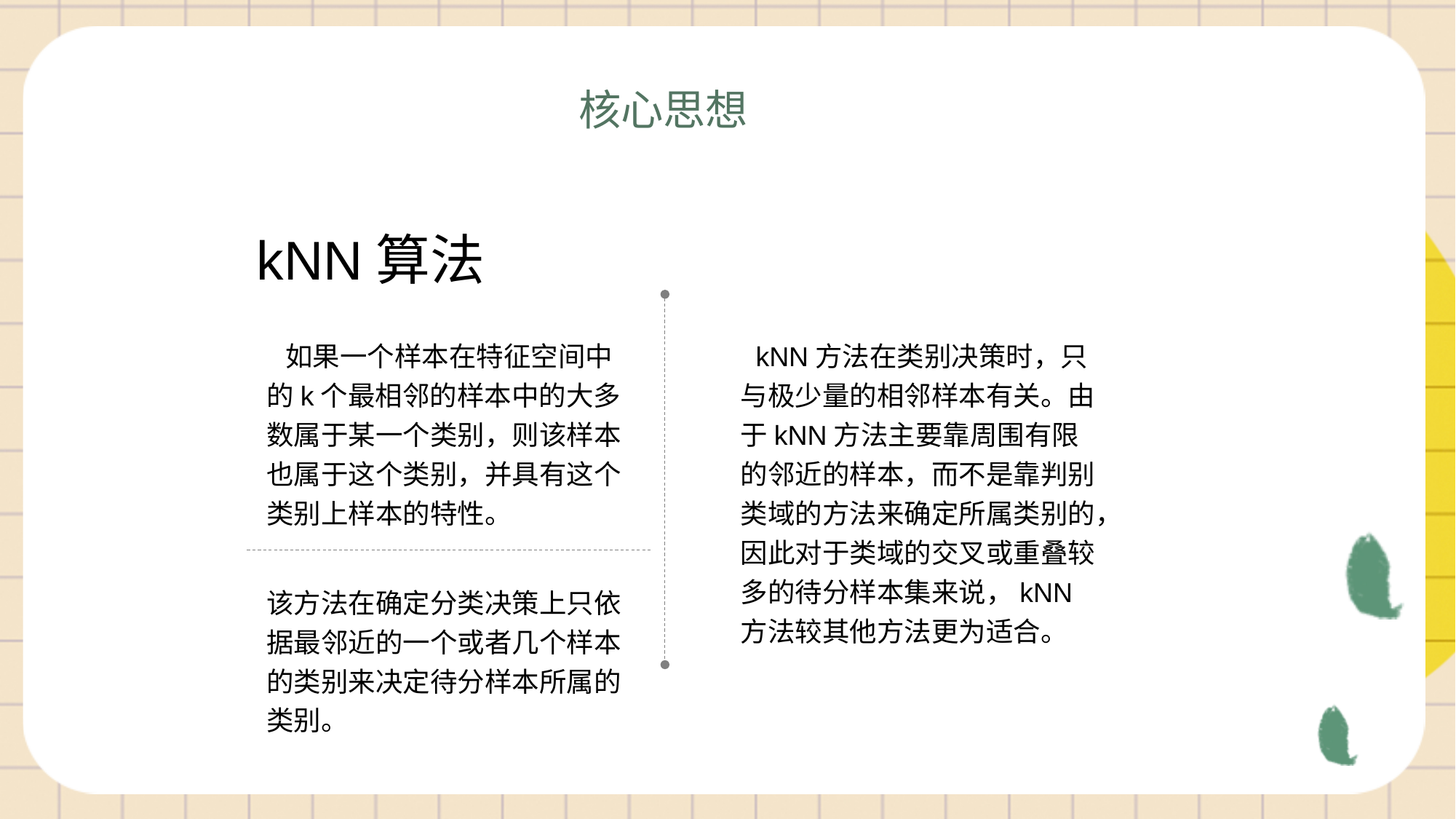

核心思想
kNN算法
  如果一个样本在特征空间中的k个最相邻的样本中的大多数属于某一个类别，则该样本也属于这个类别，并具有这个类别上样本的特性。
  kNN方法在类别决策时，只与极少量的相邻样本有关。由于kNN方法主要靠周围有限的邻近的样本，而不是靠判别类域的方法来确定所属类别的，因此对于类域的交叉或重叠较多的待分样本集来说，kNN方法较其他方法更为适合。
该方法在确定分类决策上只依据最邻近的一个或者几个样本的类别来决定待分样本所属的类别。